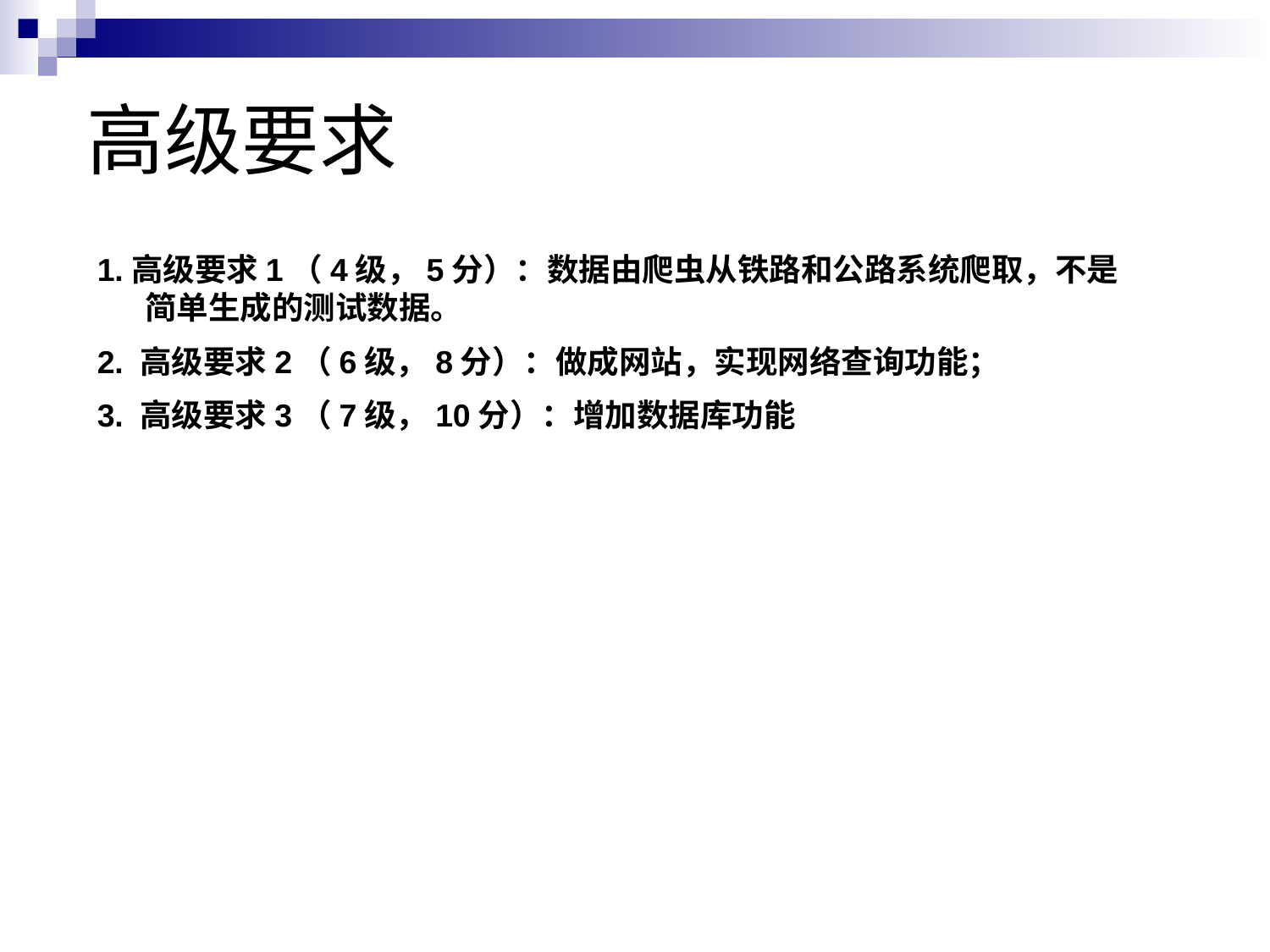

# 高级要求
1.高级要求1（4级，5分）：数据由爬虫从铁路和公路系统爬取，不是简单生成的测试数据。
2. 高级要求2（6级，8分）：做成网站，实现网络查询功能；
3. 高级要求3（7级，10分）：增加数据库功能